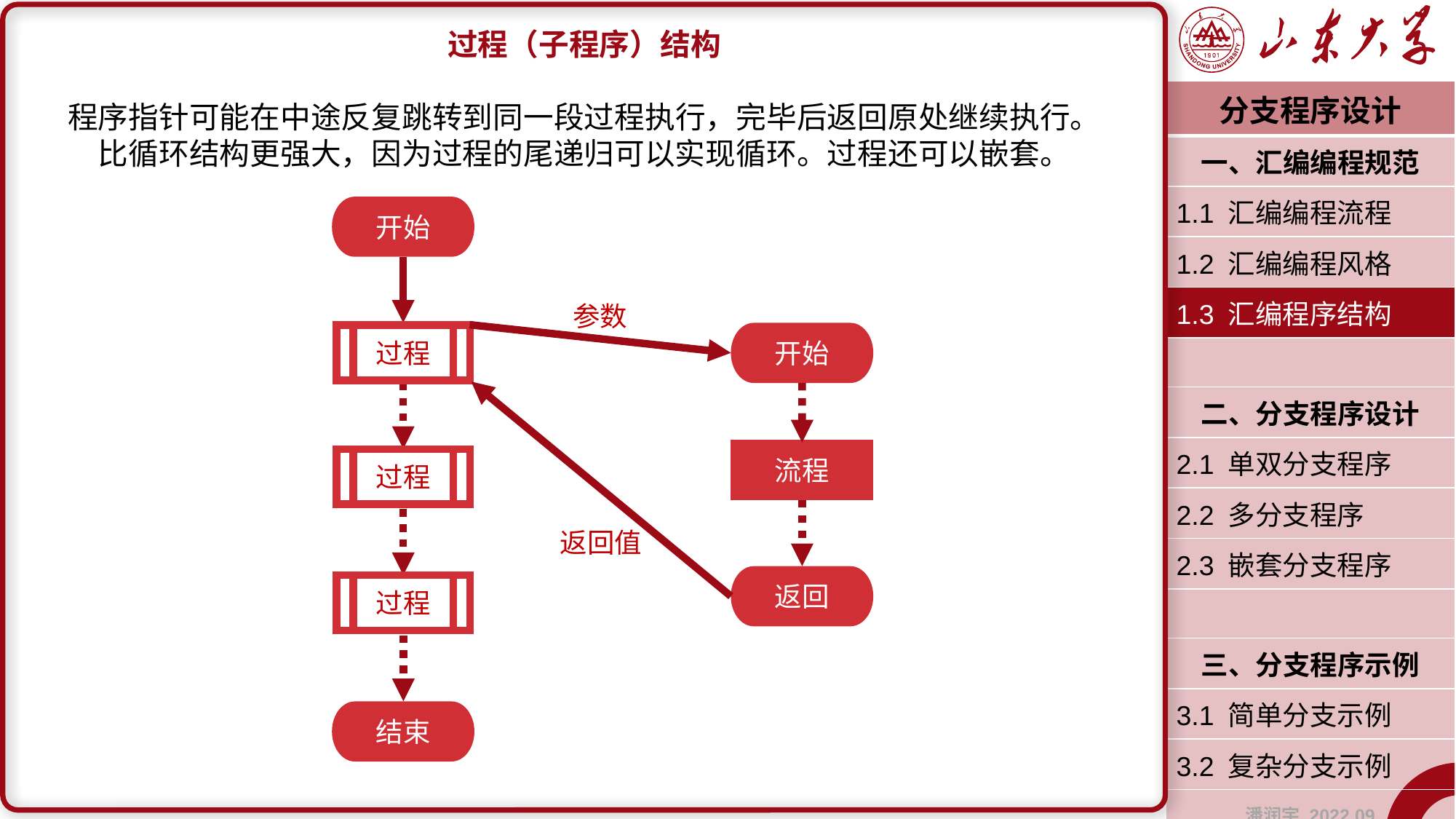

过程（子程序）结构

程序指针可能在中途反复跳转到同一段过程执行，完毕后返回原处继续执行。
比循环结构更强大，因为过程的尾递归可以实现循环。过程还可以嵌套。
| 分支程序设计 |
| --- |
| 一、汇编编程规范 |
| 1.1 汇编编程流程 |
| 1.2 汇编编程风格 |
| 1.3 汇编程序结构 |
|  |
| 二、分支程序设计 |
| 2.1 单双分支程序 |
| 2.2 多分支程序 |
| 2.3 嵌套分支程序 |
|  |
| 三、分支程序示例 |
| 3.1 简单分支示例 |
| 3.2 复杂分支示例 |
| 潘润宇 2022.09 |
开始
参数
开始
过程
流程
过程
返回值
返回
过程
结束